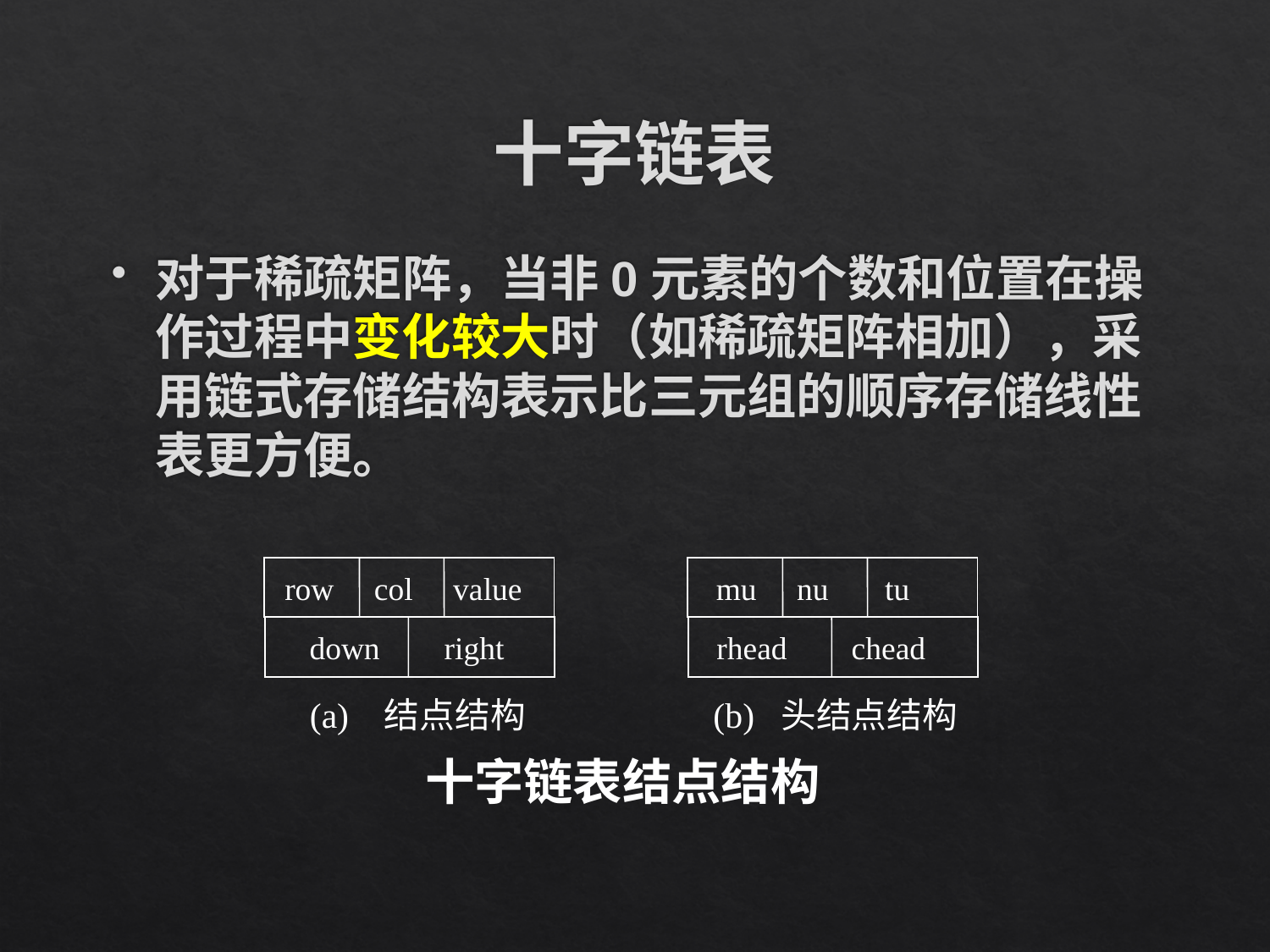

# 十字链表
对于稀疏矩阵，当非0元素的个数和位置在操作过程中变化较大时（如稀疏矩阵相加），采用链式存储结构表示比三元组的顺序存储线性表更方便。

 row     col     value

    down        right

  mu     nu       tu

  rhead        chead

(a)   结点结构
(b)  头结点结构
十字链表结点结构